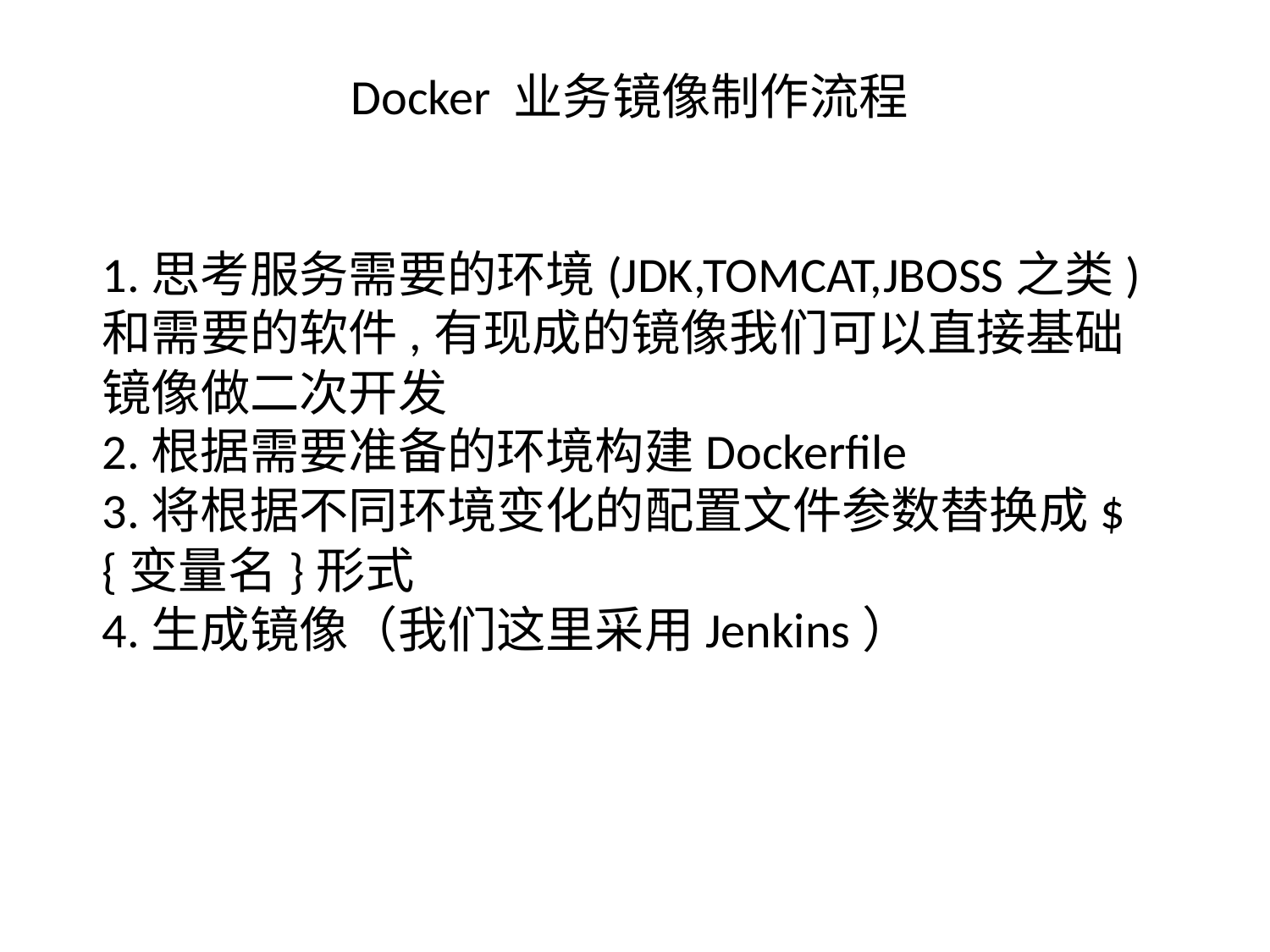

Docker 业务镜像制作流程

1.思考服务需要的环境(JDK,TOMCAT,JBOSS之类)和需要的软件,有现成的镜像我们可以直接基础镜像做二次开发
2.根据需要准备的环境构建Dockerfile
3.将根据不同环境变化的配置文件参数替换成${变量名}形式
4.生成镜像（我们这里采用Jenkins）